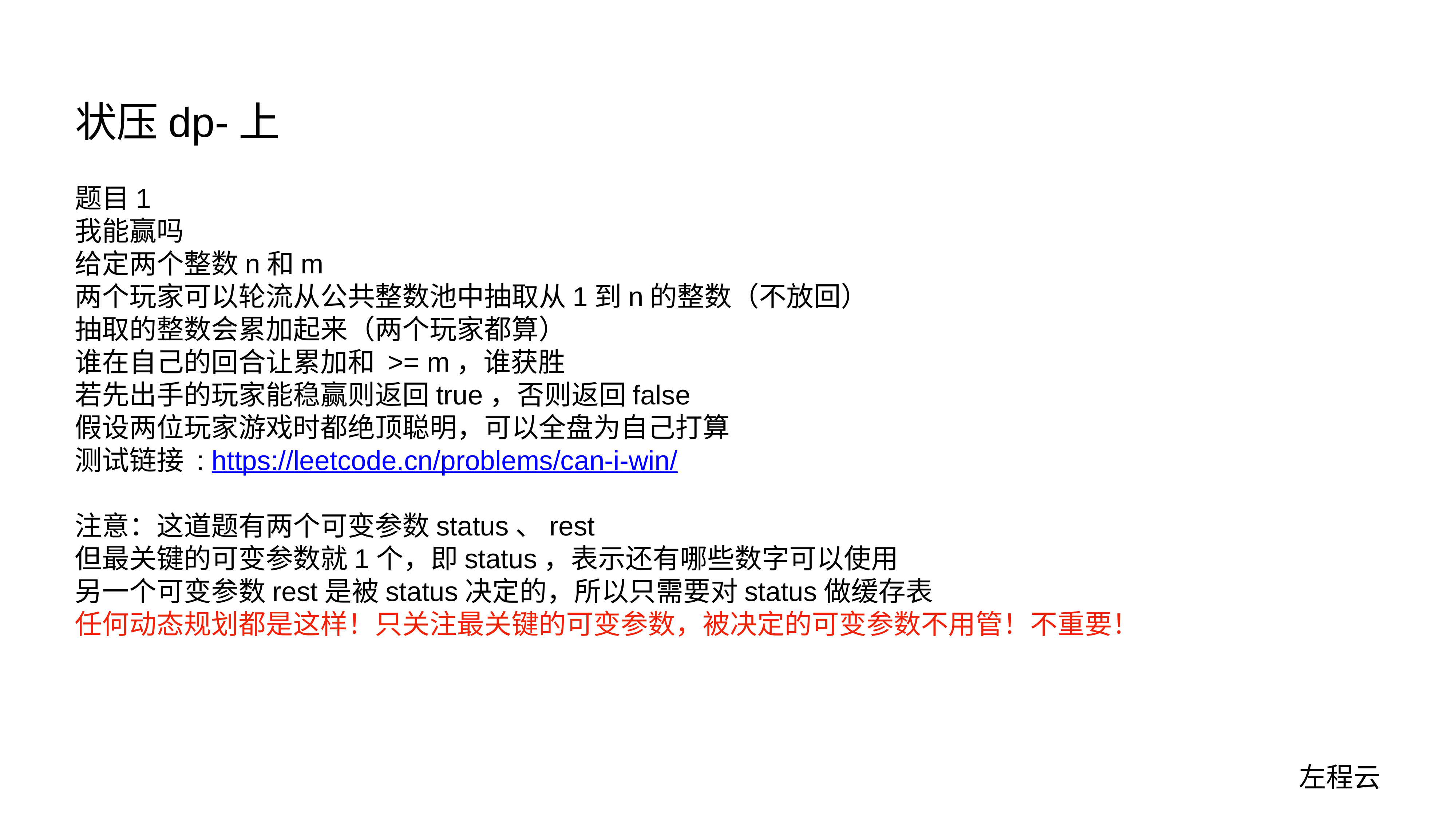

# 状压dp-上
题目1
我能赢吗
给定两个整数n和m
两个玩家可以轮流从公共整数池中抽取从1到n的整数（不放回）
抽取的整数会累加起来（两个玩家都算）
谁在自己的回合让累加和 >= m，谁获胜
若先出手的玩家能稳赢则返回true，否则返回false
假设两位玩家游戏时都绝顶聪明，可以全盘为自己打算
测试链接 : https://leetcode.cn/problems/can-i-win/

注意：这道题有两个可变参数status、rest
但最关键的可变参数就1个，即status，表示还有哪些数字可以使用
另一个可变参数rest是被status决定的，所以只需要对status做缓存表
任何动态规划都是这样！只关注最关键的可变参数，被决定的可变参数不用管！不重要！
左程云